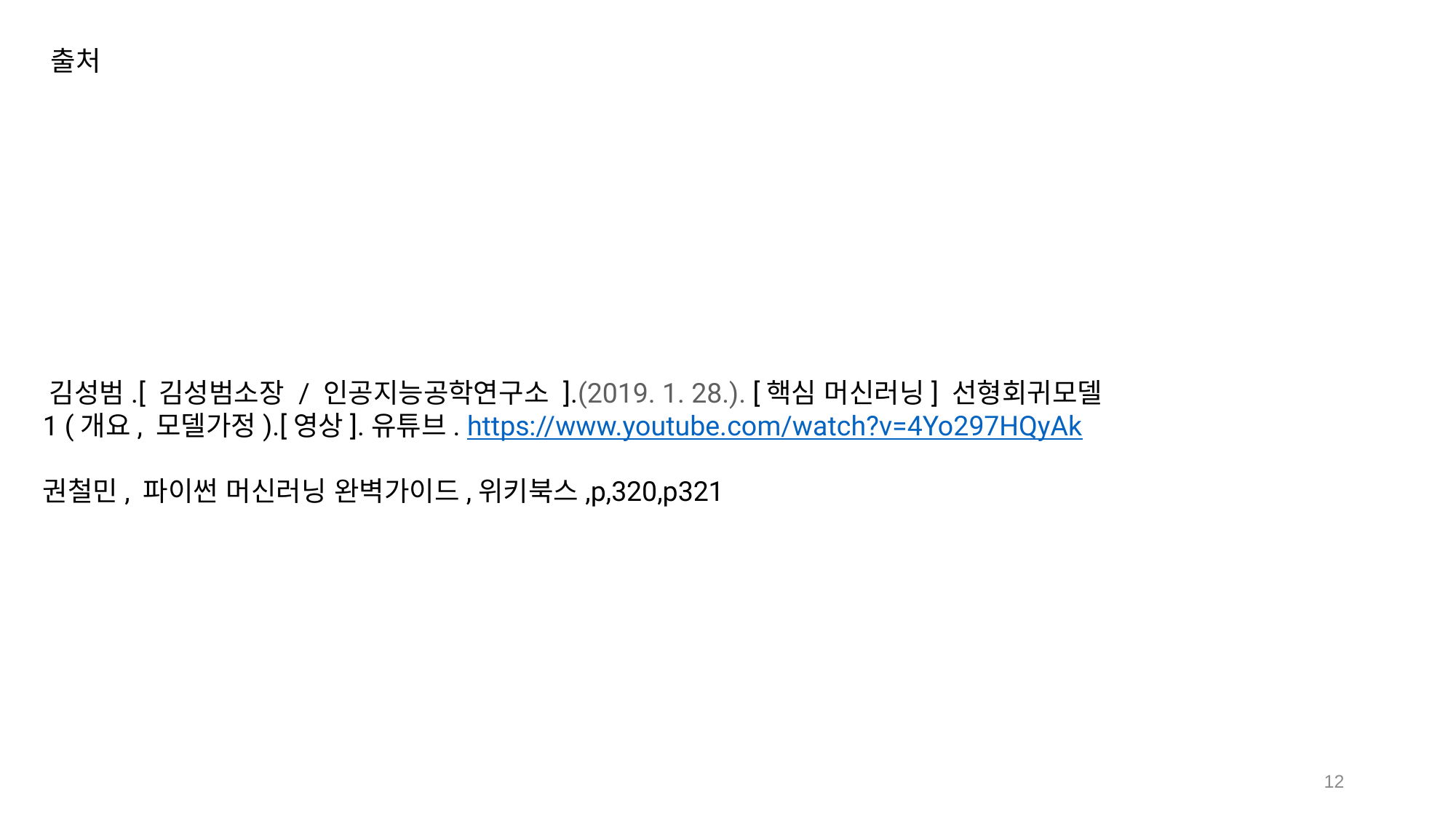

출처

‍김성범.[ 김성범소장 / 인공지능공학연구소 ].(2019. 1. 28.). [핵심 머신러닝] 선형회귀모델 1 (개요, 모델가정).[영상].유튜브. https://www.youtube.com/watch?v=4Yo297HQyAk

권철민, 파이썬 머신러닝 완벽가이드,위키북스,p,320,p321

12